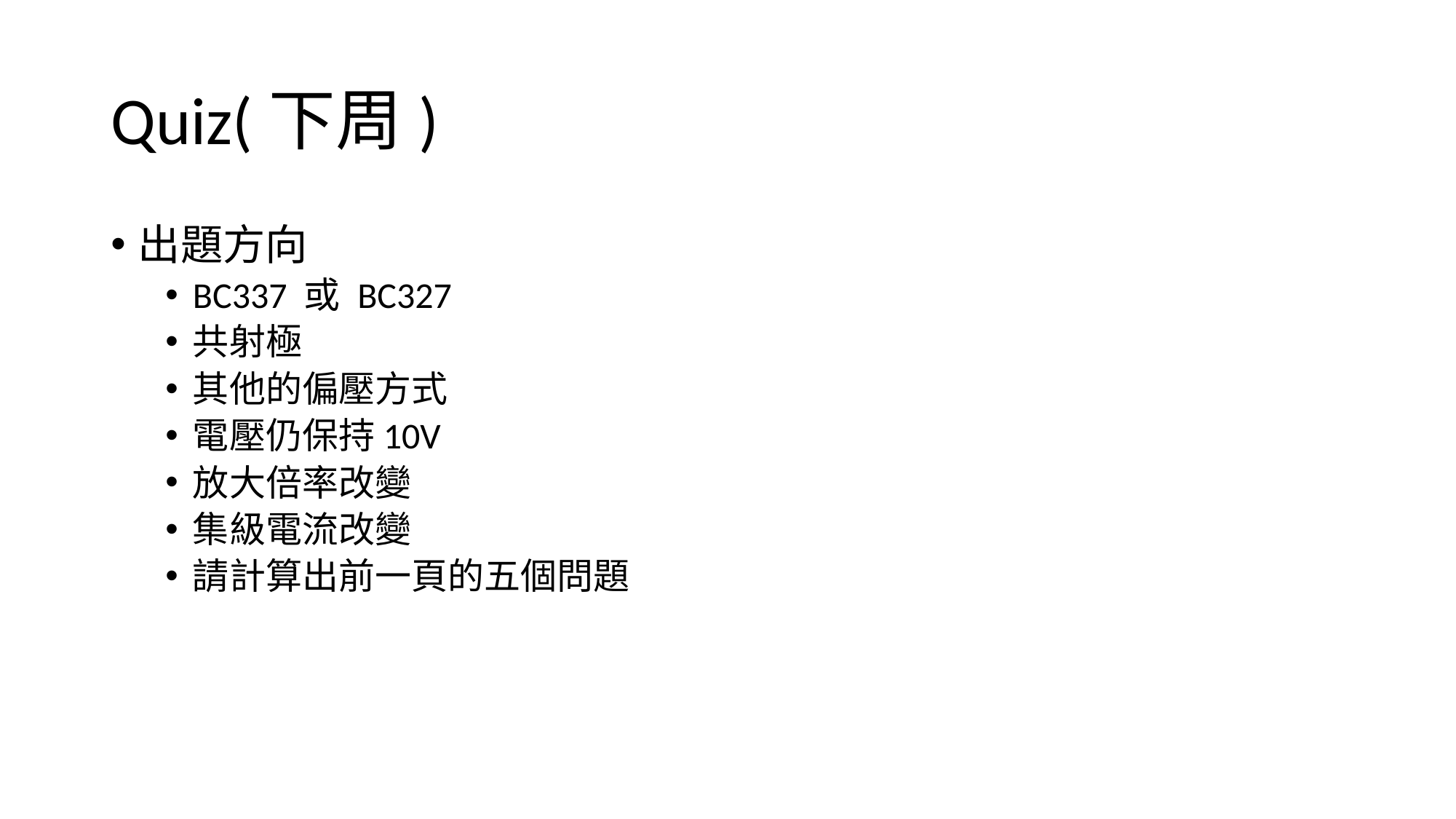

# Quiz(下周)
出題方向
BC337 或 BC327
共射極
其他的偏壓方式
電壓仍保持10V
放大倍率改變
集級電流改變
請計算出前一頁的五個問題